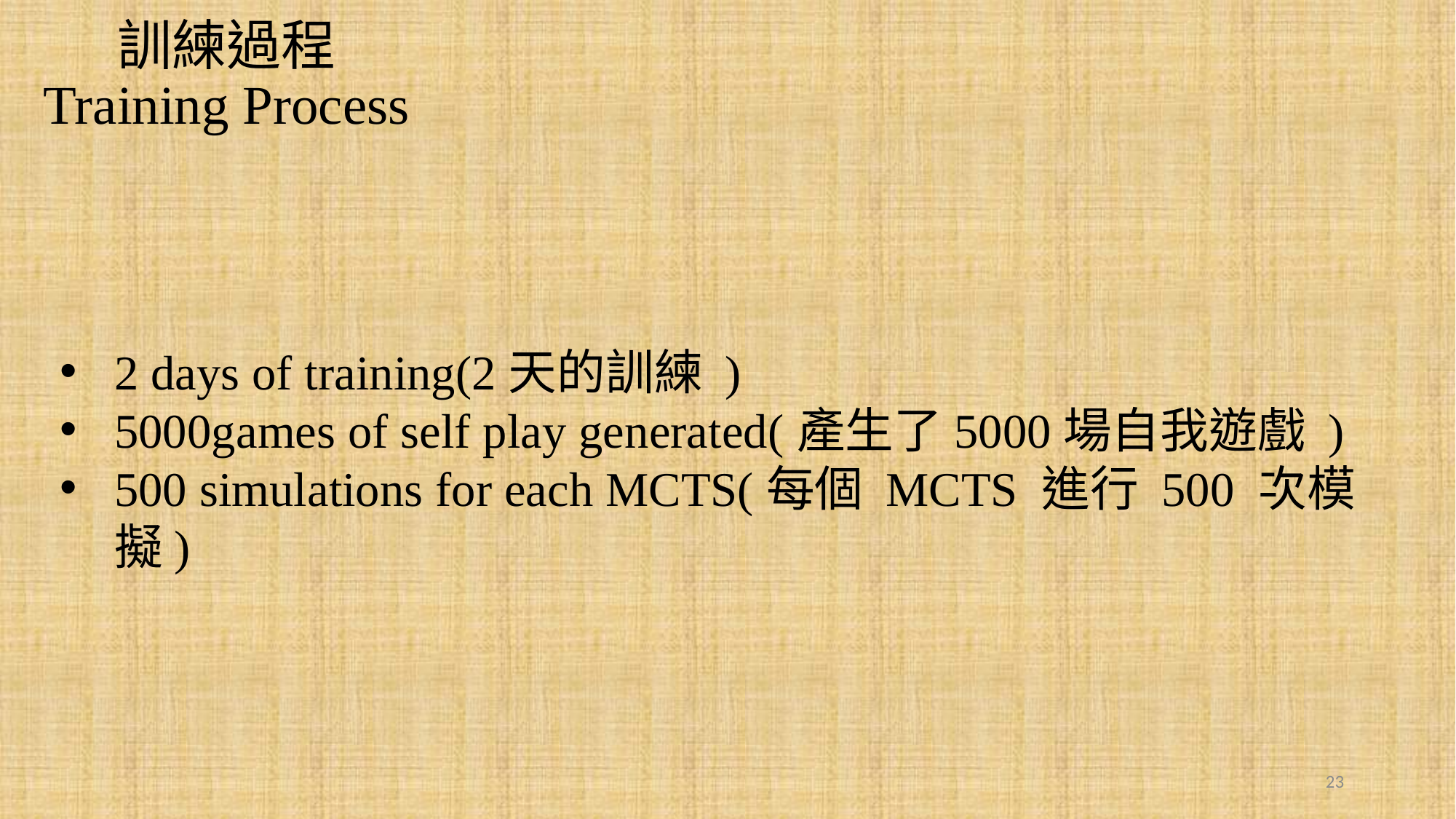

訓練過程
Training Process
2 days of training(2天的訓練 )
5000games of self play generated(產生了5000場自我遊戲 )
500 simulations for each MCTS(每個 MCTS 進行 500 次模擬)
23